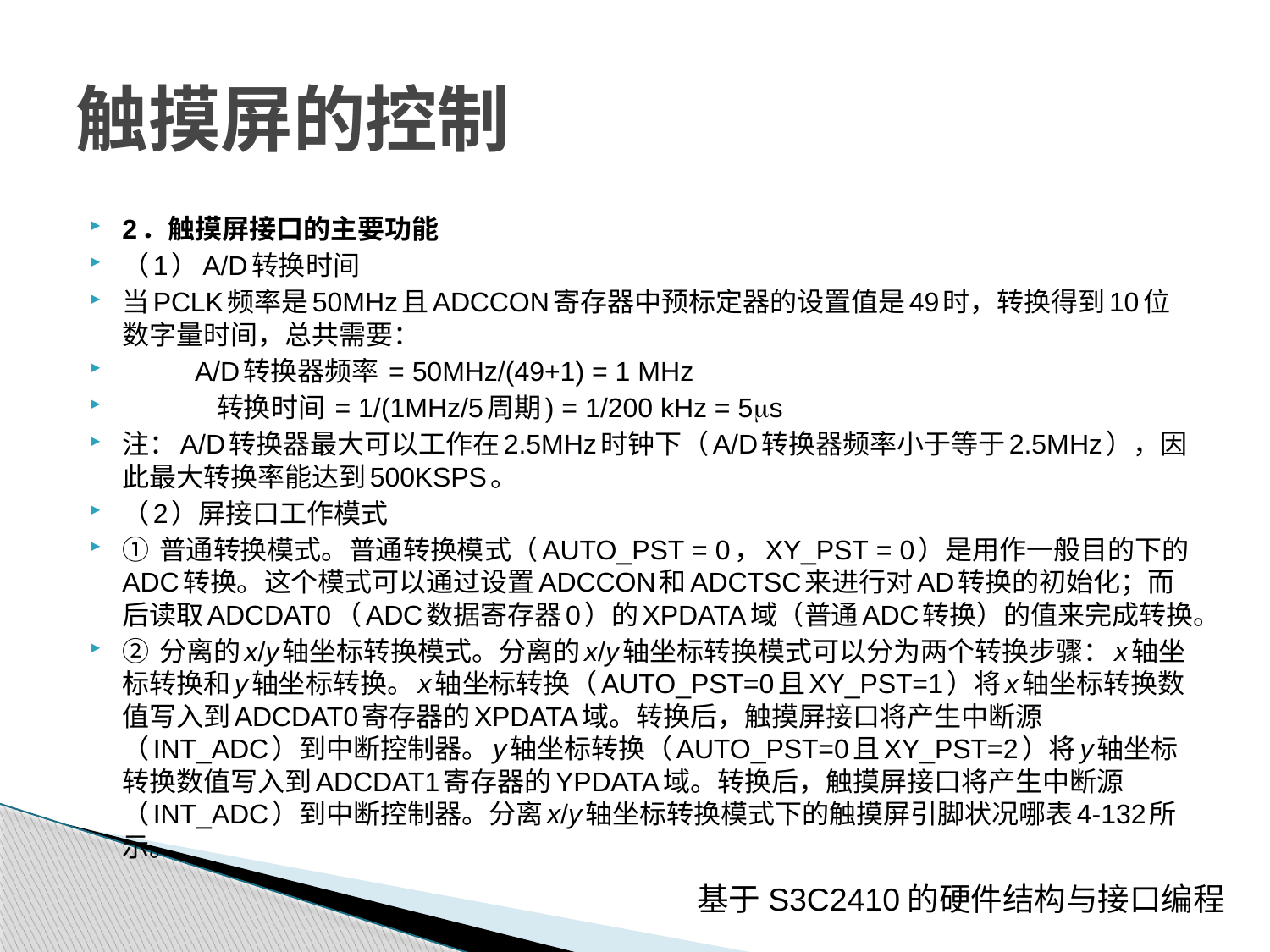

# 触摸屏的控制
2．触摸屏接口的主要功能
（1）A/D转换时间
当PCLK频率是50MHz且ADCCON寄存器中预标定器的设置值是49时，转换得到10位数字量时间，总共需要：
	A/D转换器频率 = 50MHz/(49+1) = 1 MHz
	   转换时间 = 1/(1MHz/5周期) = 1/200 kHz = 5μs
注：A/D转换器最大可以工作在2.5MHz时钟下（A/D转换器频率小于等于2.5MHz），因此最大转换率能达到500KSPS。
（2）屏接口工作模式
① 普通转换模式。普通转换模式（AUTO_PST = 0，XY_PST = 0）是用作一般目的下的ADC转换。这个模式可以通过设置ADCCON和ADCTSC来进行对AD转换的初始化；而后读取ADCDAT0（ADC数据寄存器0）的XPDATA域（普通ADC转换）的值来完成转换。
② 分离的x/y轴坐标转换模式。分离的x/y轴坐标转换模式可以分为两个转换步骤：x轴坐标转换和y轴坐标转换。x轴坐标转换（AUTO_PST=0且XY_PST=1）将x轴坐标转换数值写入到ADCDAT0寄存器的XPDATA域。转换后，触摸屏接口将产生中断源（INT_ADC）到中断控制器。y轴坐标转换（AUTO_PST=0且XY_PST=2）将y轴坐标转换数值写入到ADCDAT1寄存器的YPDATA域。转换后，触摸屏接口将产生中断源（INT_ADC）到中断控制器。分离x/y轴坐标转换模式下的触摸屏引脚状况哪表4-132所示。

基于S3C2410的硬件结构与接口编程